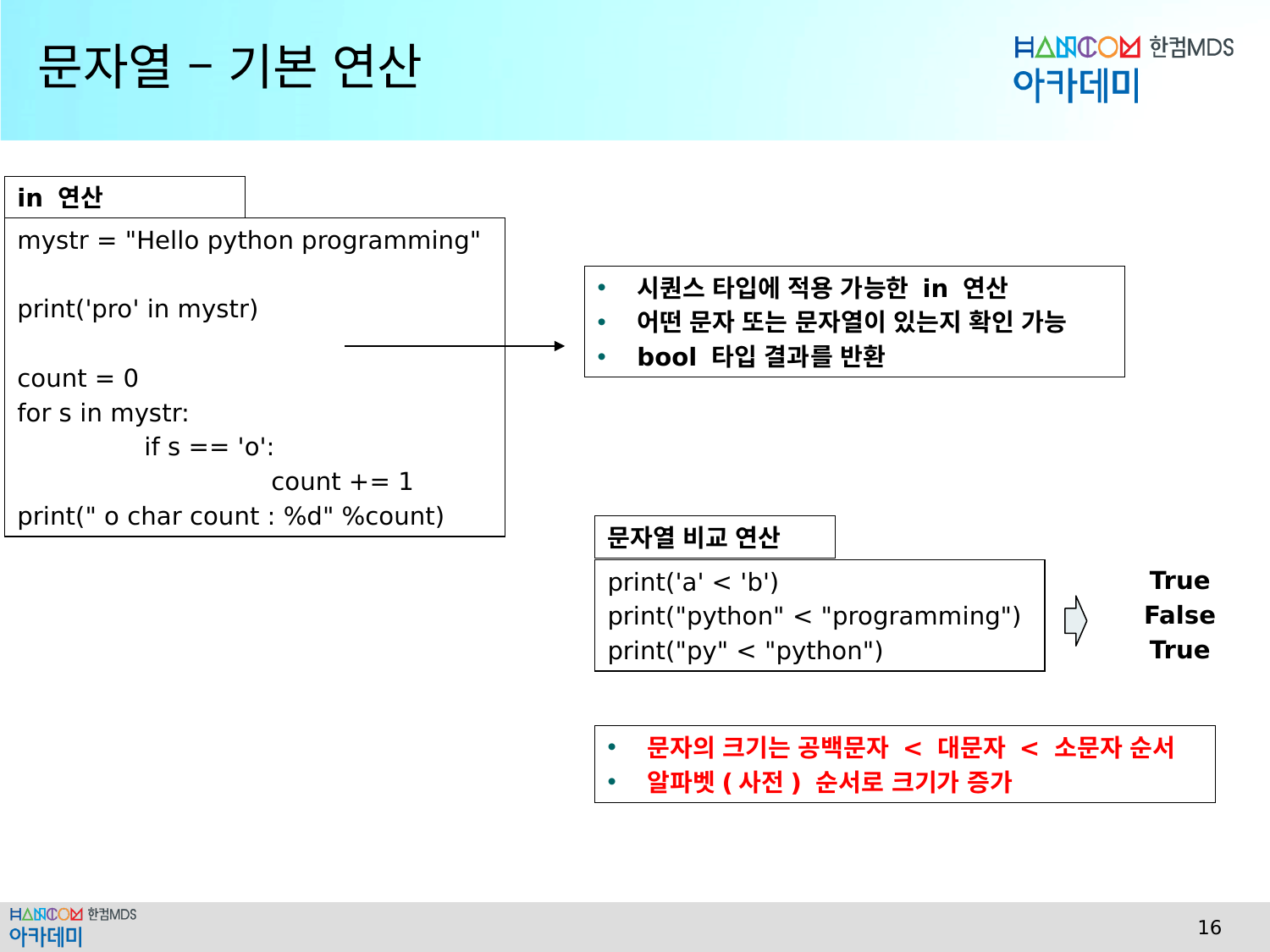

# 문자열 – 기본 연산
in 연산
mystr = "Hello python programming"

print('pro' in mystr)

count = 0
for s in mystr:
	if s == 'o':
		count += 1
print(" o char count : %d" %count)
시퀀스 타입에 적용 가능한 in 연산
어떤 문자 또는 문자열이 있는지 확인 가능
bool 타입 결과를 반환
문자열 비교 연산
True
False
True
print('a' < 'b')
print("python" < "programming")
print("py" < "python")

문자의 크기는 공백문자 < 대문자 < 소문자 순서
알파벳(사전) 순서로 크기가 증가
                               16